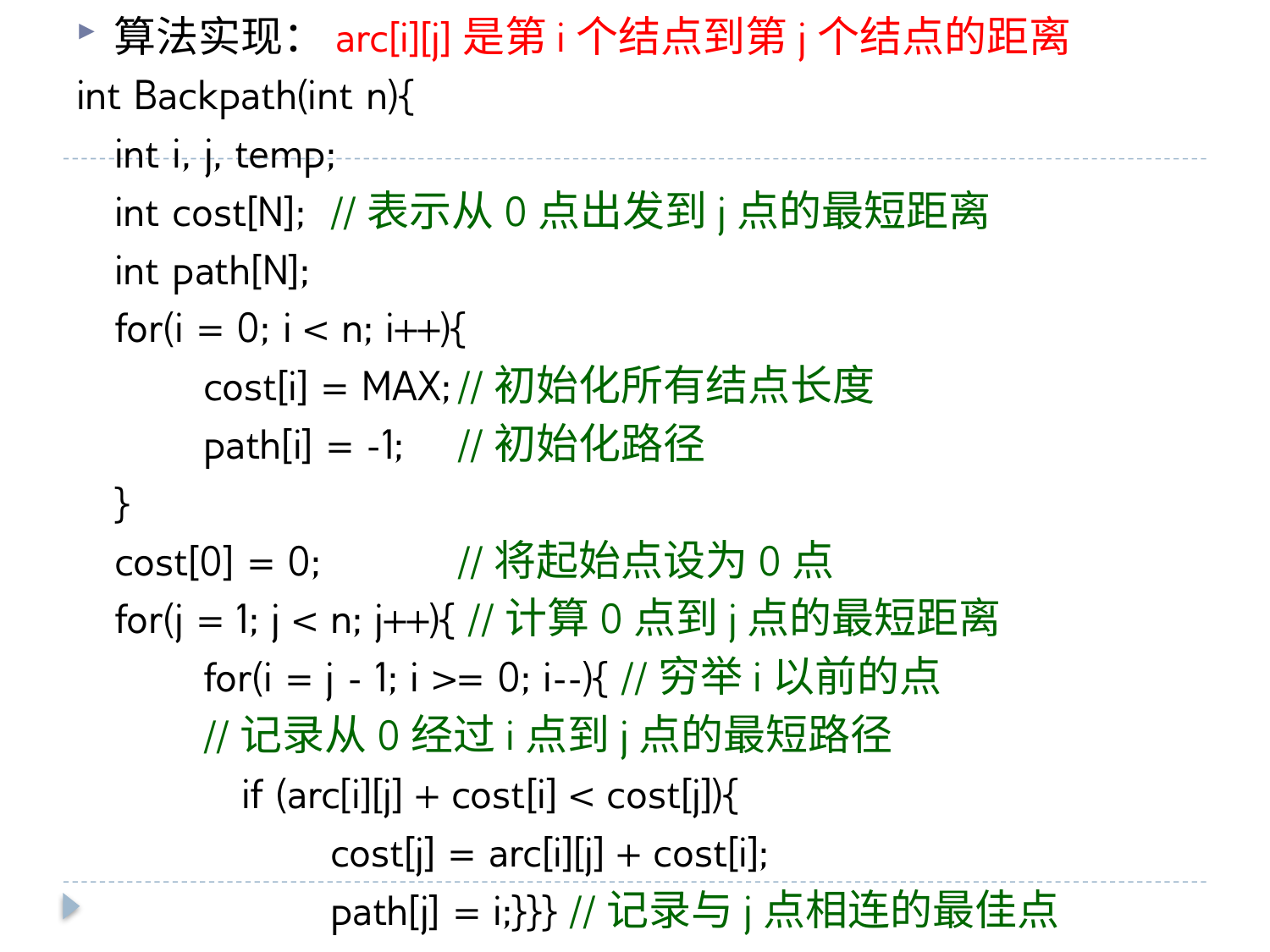

算法实现：arc[i][j]是第i个结点到第j个结点的距离
int Backpath(int n){
   int i, j, temp;
   int cost[N];	//表示从0点出发到j点的最短距离
   int path[N];
   for(i = 0; i < n; i++){
	cost[i] = MAX;	//初始化所有结点长度
	path[i] = -1;	//初始化路径
   }
   cost[0] = 0;		//将起始点设为0点
   for(j = 1; j < n; j++){ //计算0点到j点的最短距离
	for(i = j - 1; i >= 0; i--){ //穷举i以前的点
	//记录从0经过i点到j点的最短路径
	   if (arc[i][j] + cost[i] < cost[j]){
		cost[j] = arc[i][j] + cost[i];
		path[j] = i;}}} //记录与j点相连的最佳点